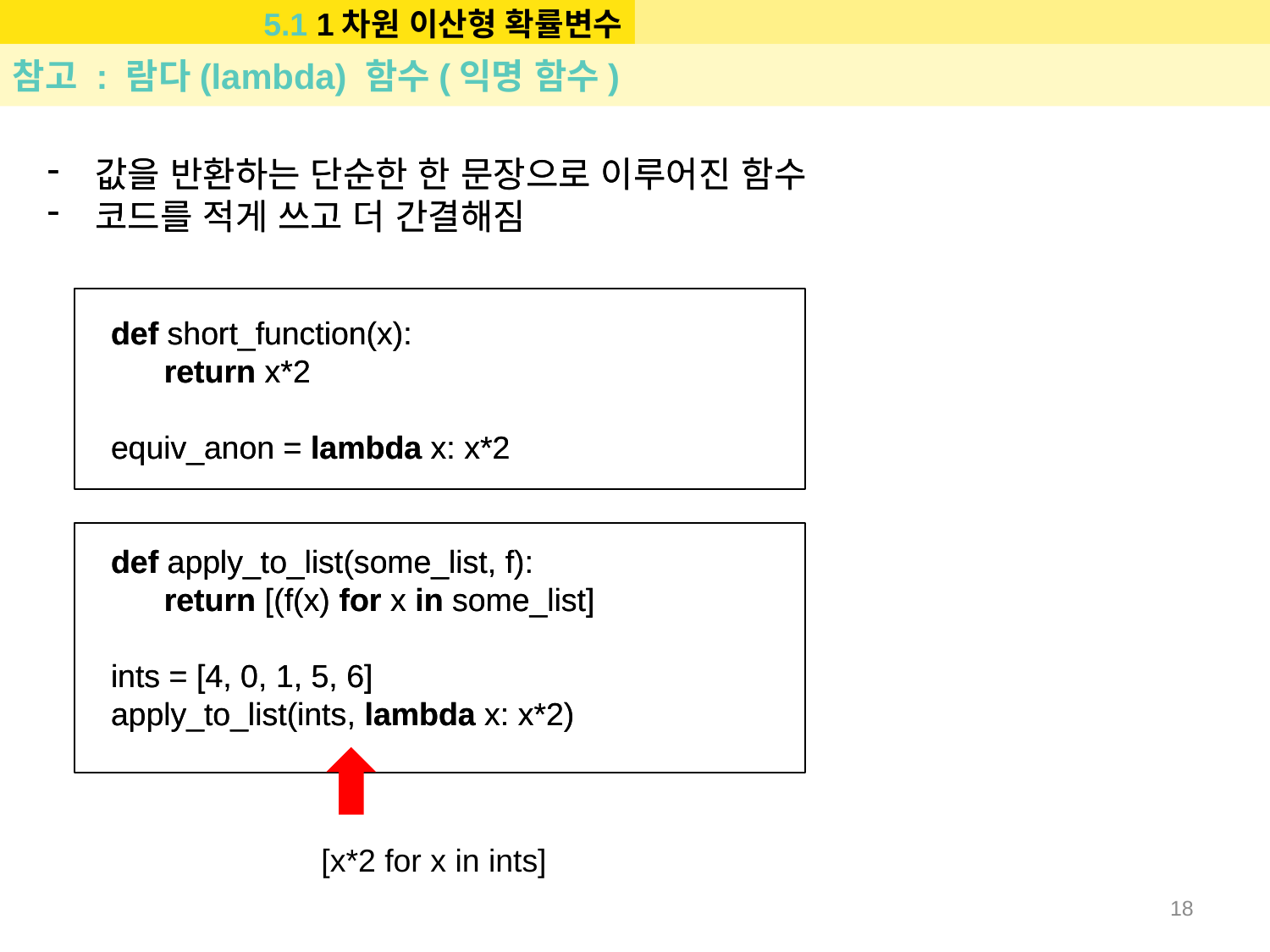

5.1 1차원 이산형 확률변수

참고 : 람다(lambda) 함수(익명 함수)
값을 반환하는 단순한 한 문장으로 이루어진 함수
코드를 적게 쓰고 더 간결해짐

def short_function(x):
      return x*2

equiv_anon = lambda x: x*2

def apply_to_list(some_list, f):
      return [(f(x) for x in some_list]

ints = [4, 0, 1, 5, 6]
apply_to_list(ints, lambda x: x*2)

값을 반환하는 단순한 한 문장으로 이루어진 함수
코드를 적게 쓰고 더 간결해짐

def short_function(x):
      return x*2

equiv_anon = lambda x: x*2

def apply_to_list(some_list, f):
      return [(f(x) for x in some_list]

ints = [4, 0, 1, 5, 6]
apply_to_list(ints, lambda x: x*2)

[x*2 for x in ints]
18